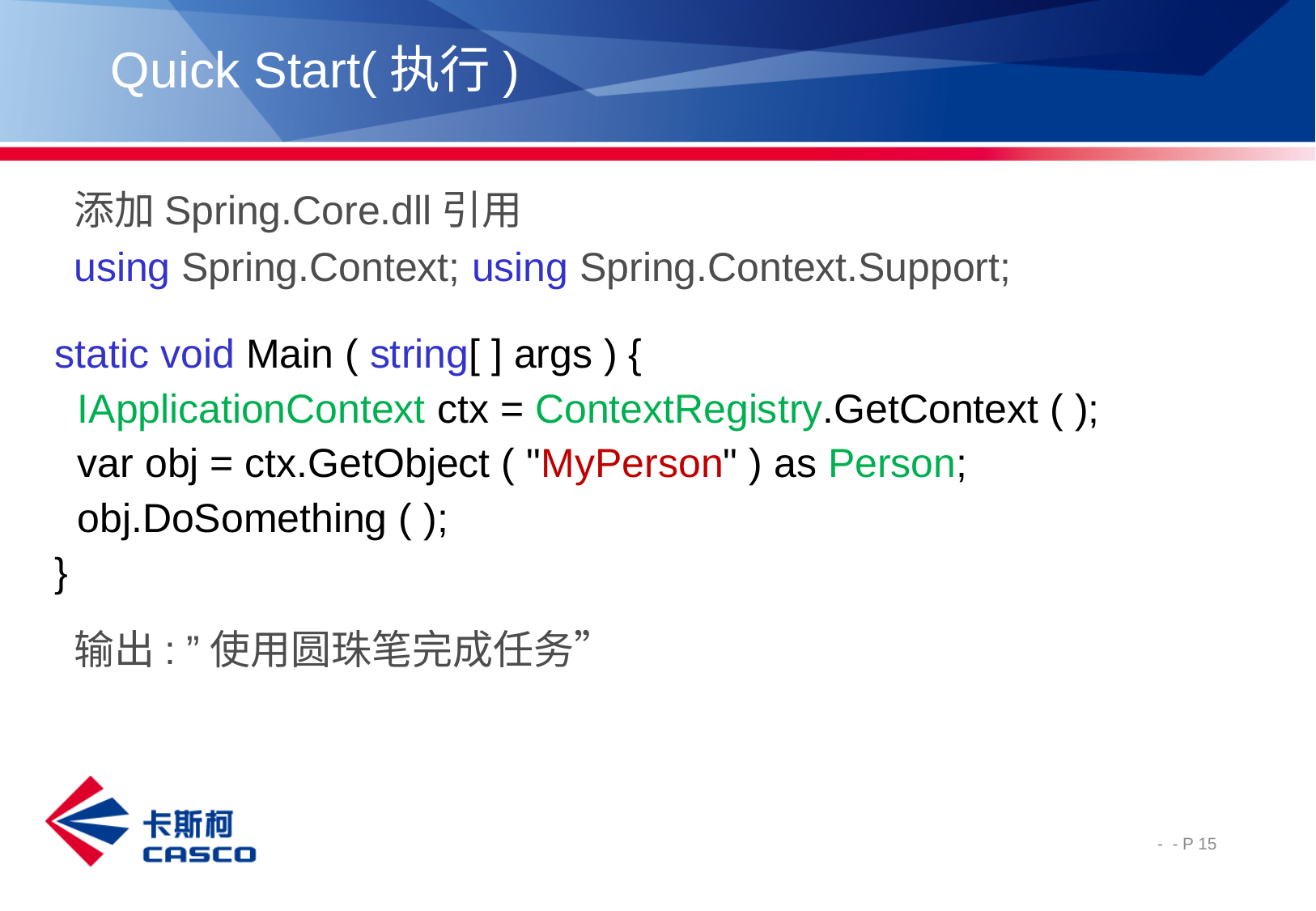

# Quick Start(执行)
添加Spring.Core.dll引用
using Spring.Context; using Spring.Context.Support;
static void Main ( string[ ] args ) {
  IApplicationContext ctx = ContextRegistry.GetContext ( );
  var obj = ctx.GetObject ( "MyPerson" ) as Person;
  obj.DoSomething ( );
}
输出: ”使用圆珠笔完成任务”
 -  - P 15